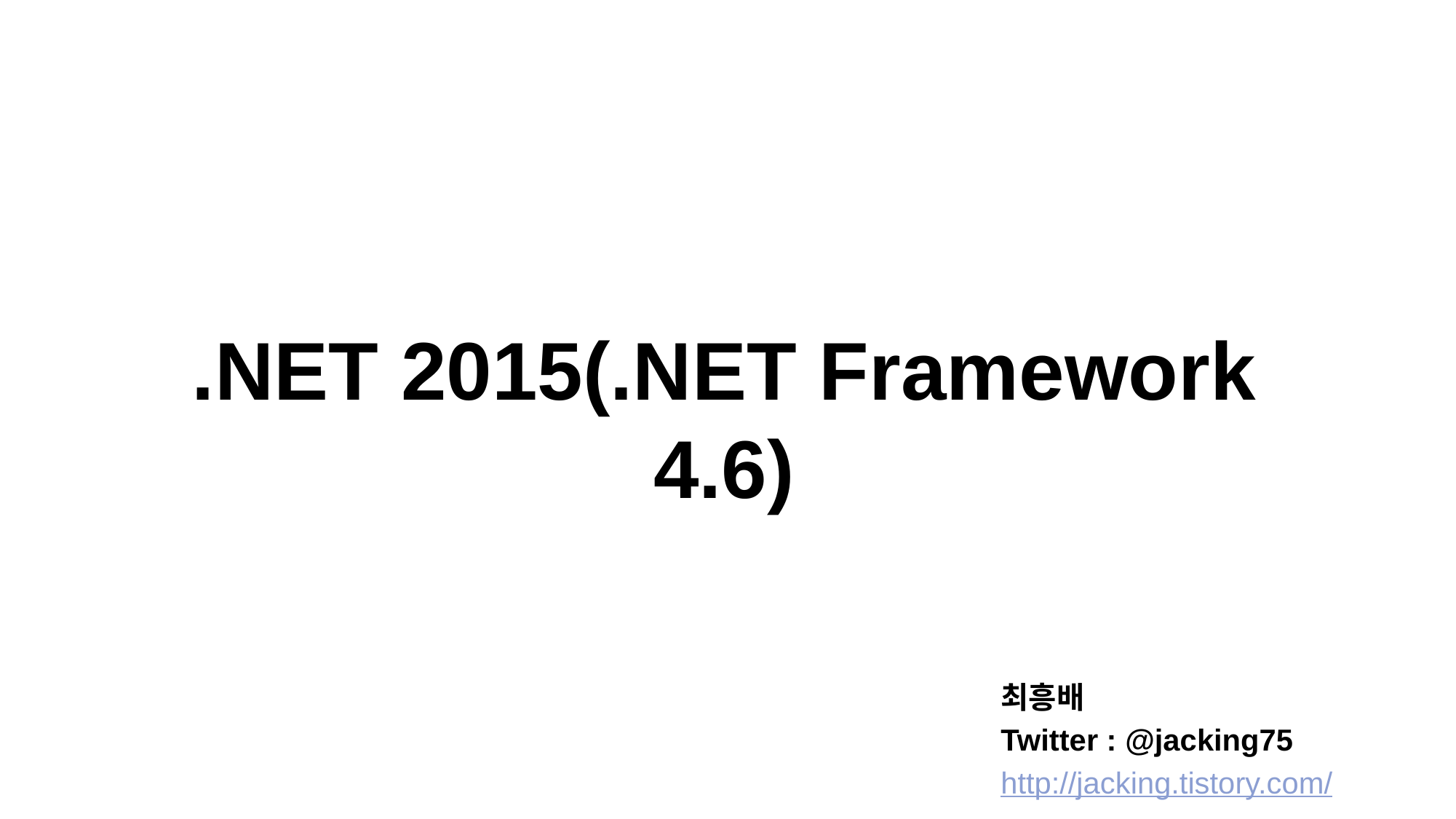

.NET 2015(.NET Framework 4.6)
최흥배
Twitter : @jacking75
http://jacking.tistory.com/